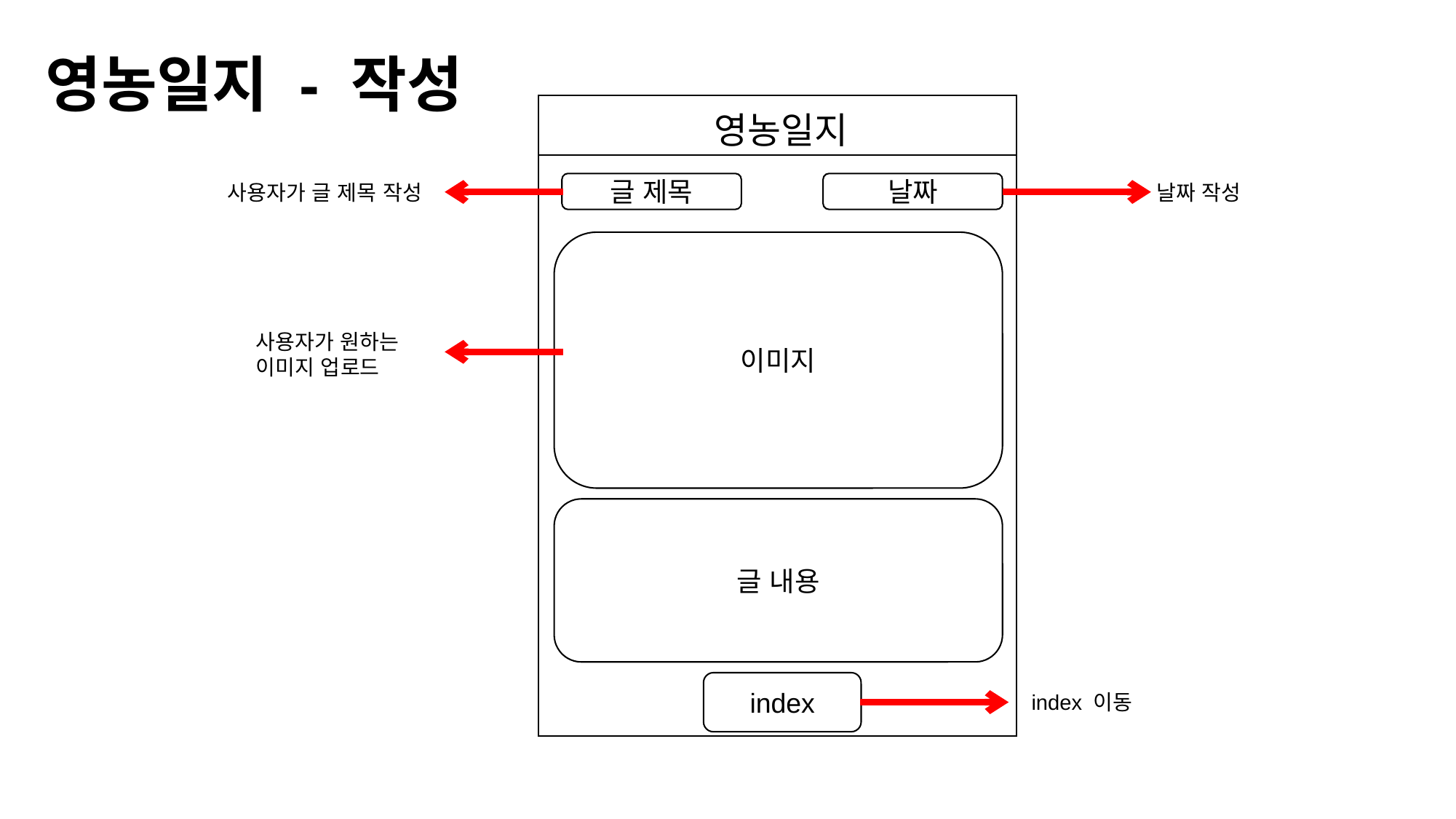

영농일지 - 작성

영농일지
글 제목
날짜
사용자가 글 제목 작성
 날짜 작성
이미지
사용자가 원하는
이미지 업로드
글 내용
index
  index 이동